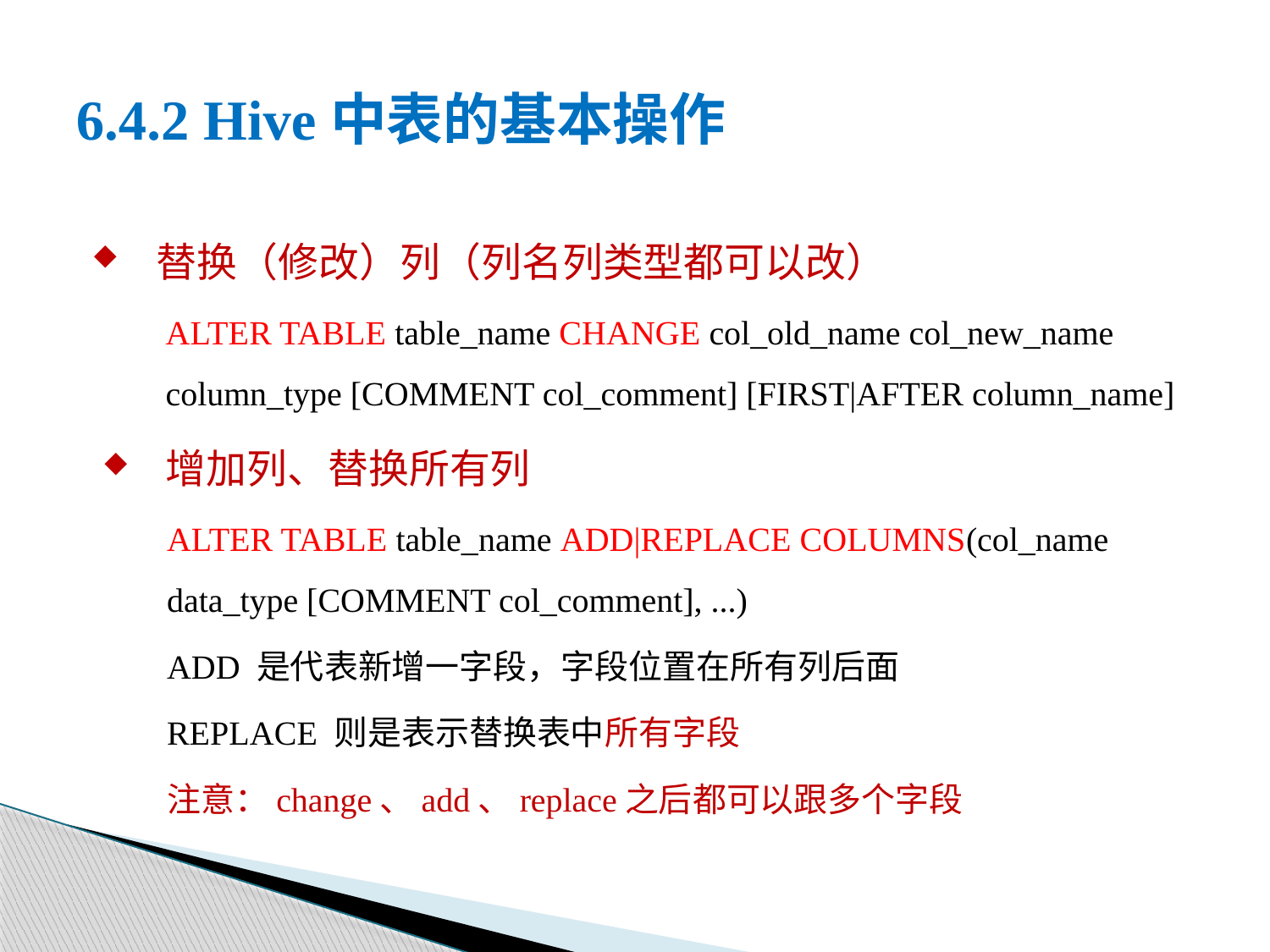

# 6.4.2 Hive中表的基本操作
  替换（修改）列（列名列类型都可以改）
ALTER TABLE table_name CHANGE col_old_name col_new_name column_type [COMMENT col_comment] [FIRST|AFTER column_name]
增加列、替换所有列
ALTER TABLE table_name ADD|REPLACE COLUMNS(col_name data_type [COMMENT col_comment], ...)
ADD 是代表新增一字段，字段位置在所有列后面
REPLACE 则是表示替换表中所有字段
注意：change、add、replace之后都可以跟多个字段